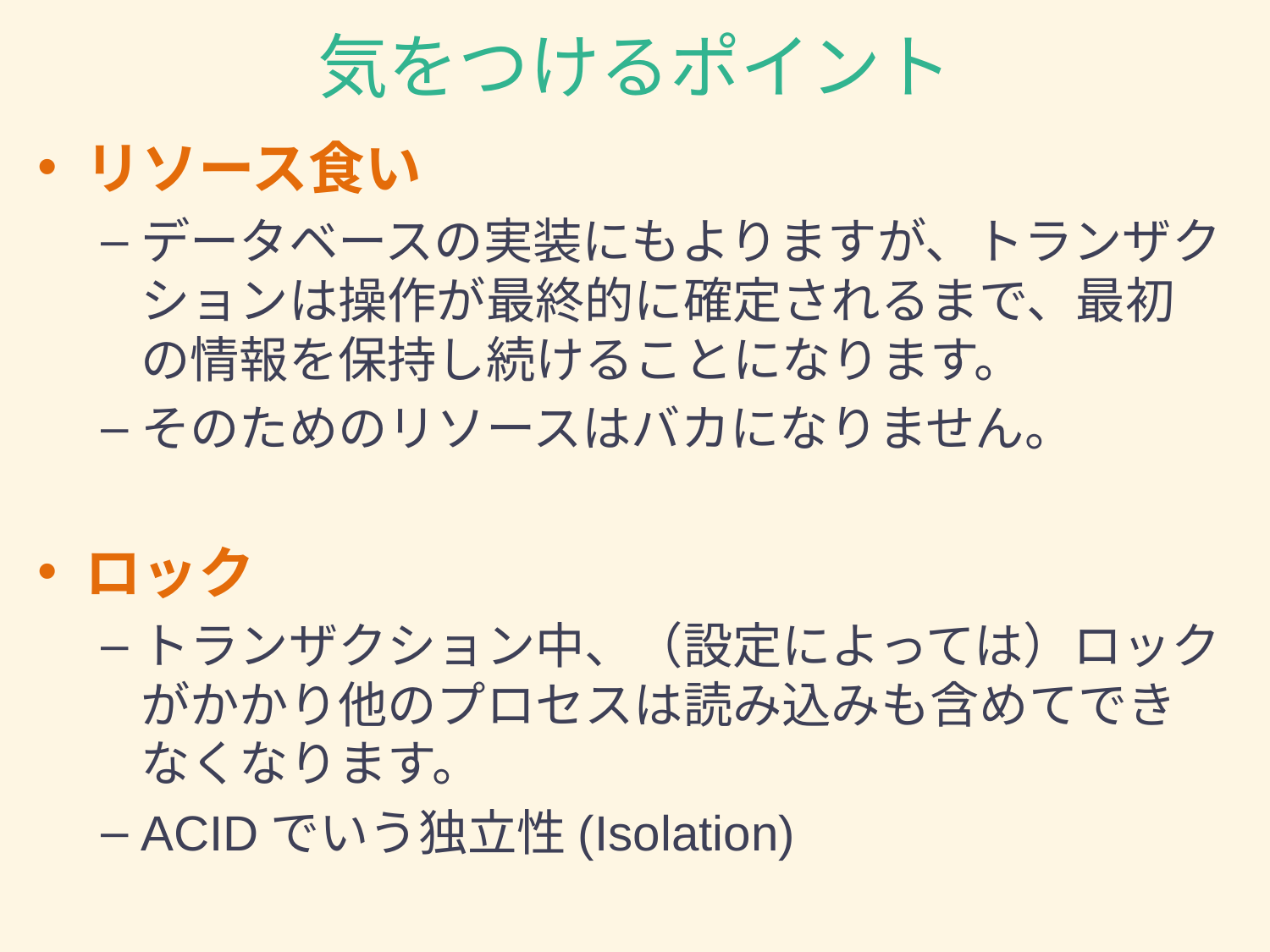

# 気をつけるポイント
リソース食い
データベースの実装にもよりますが、トランザクションは操作が最終的に確定されるまで、最初の情報を保持し続けることになります。
そのためのリソースはバカになりません。

ロック
トランザクション中、（設定によっては）ロックがかかり他のプロセスは読み込みも含めてできなくなります。
ACIDでいう独立性(Isolation)